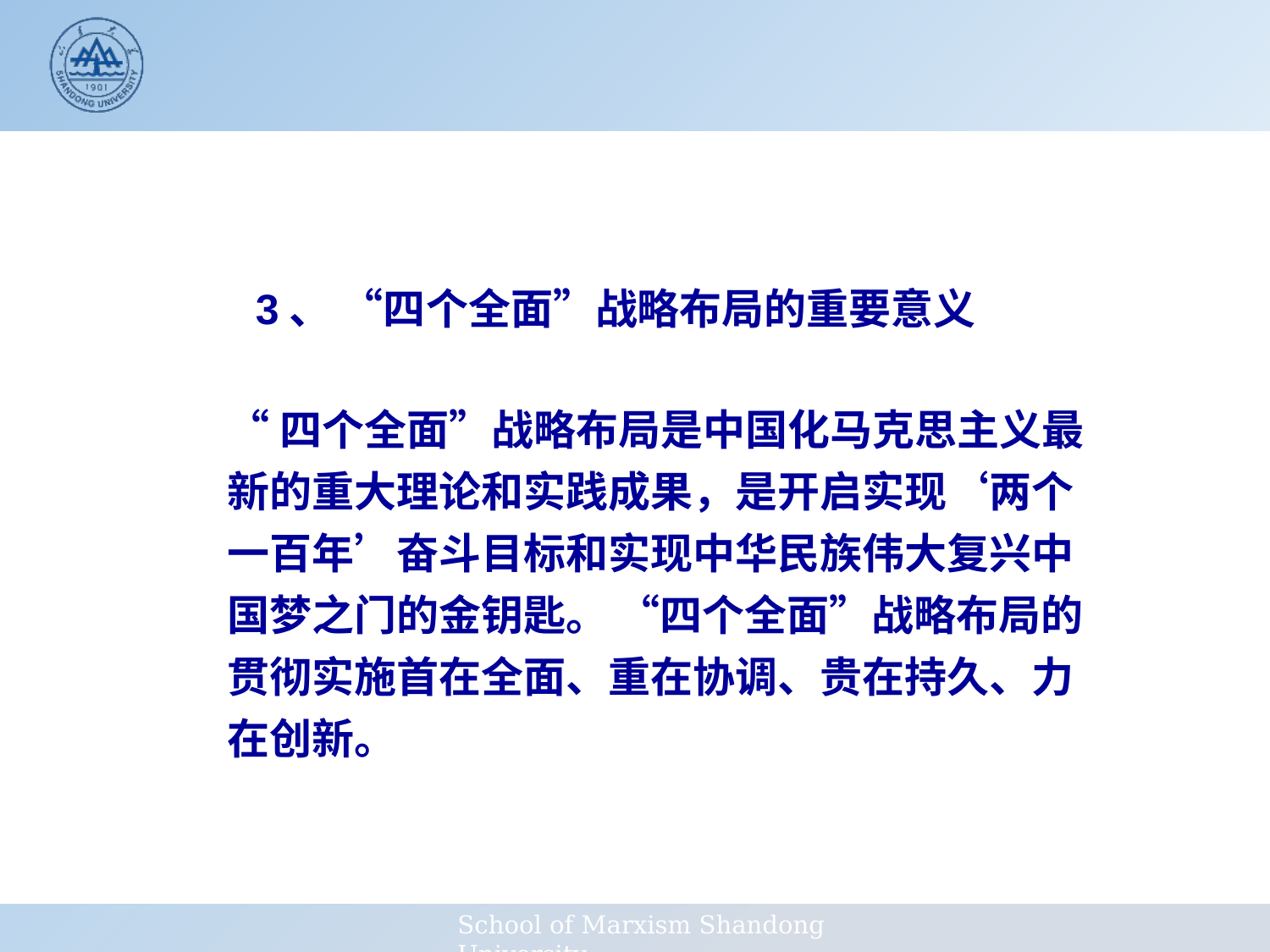

3、 “四个全面”战略布局的重要意义
“四个全面”战略布局是中国化马克思主义最新的重大理论和实践成果，是开启实现‘两个一百年’奋斗目标和实现中华民族伟大复兴中国梦之门的金钥匙。 “四个全面”战略布局的贯彻实施首在全面、重在协调、贵在持久、力在创新。